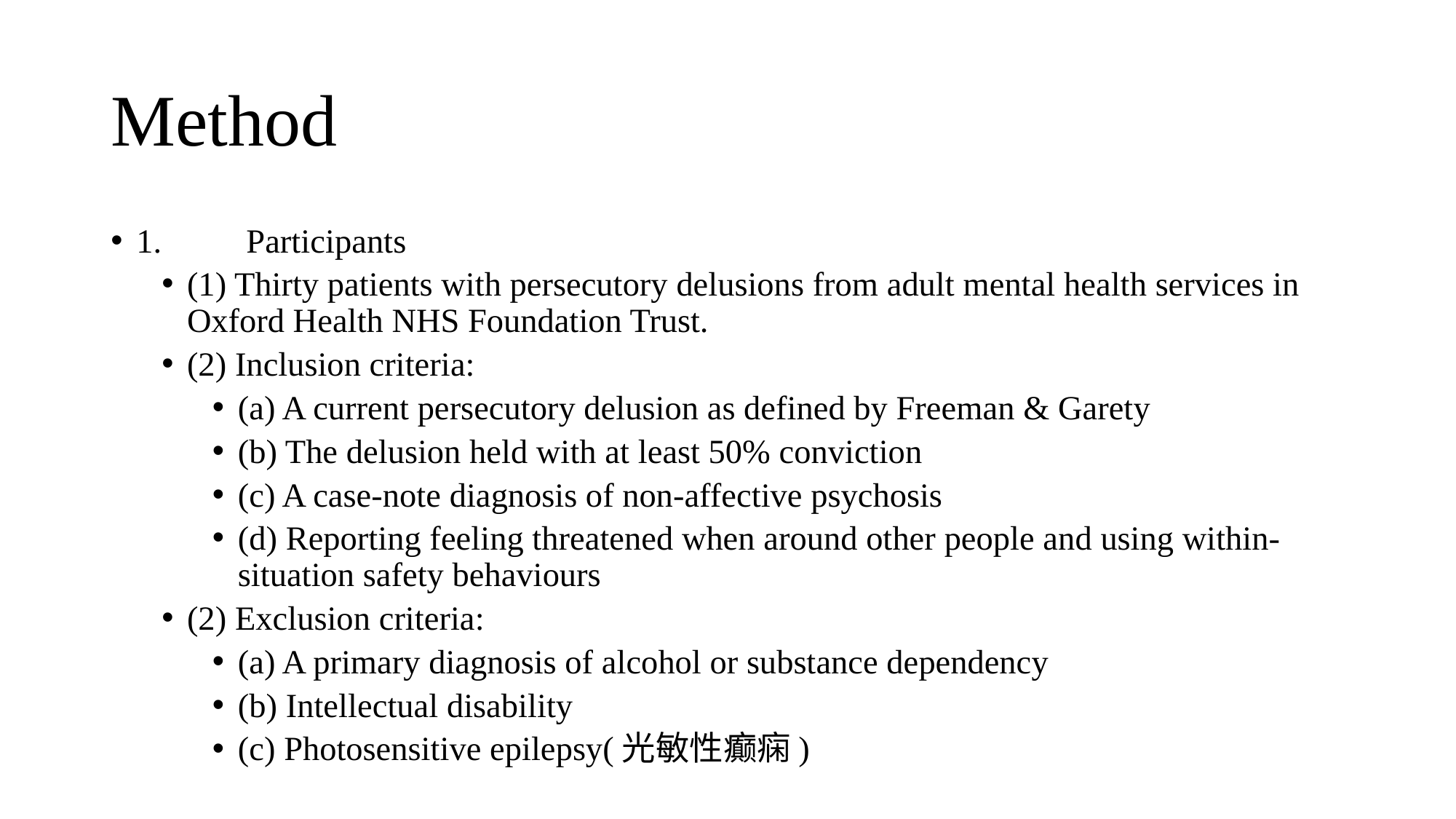

# Method
1.	 Participants
(1) Thirty patients with persecutory delusions from adult mental health services in Oxford Health NHS Foundation Trust.
(2) Inclusion criteria:
(a) A current persecutory delusion as defined by Freeman & Garety
(b) The delusion held with at least 50% conviction
(c) A case-note diagnosis of non-affective psychosis
(d) Reporting feeling threatened when around other people and using within-situation safety behaviours
(2) Exclusion criteria:
(a) A primary diagnosis of alcohol or substance dependency
(b) Intellectual disability
(c) Photosensitive epilepsy(光敏性癫痫)